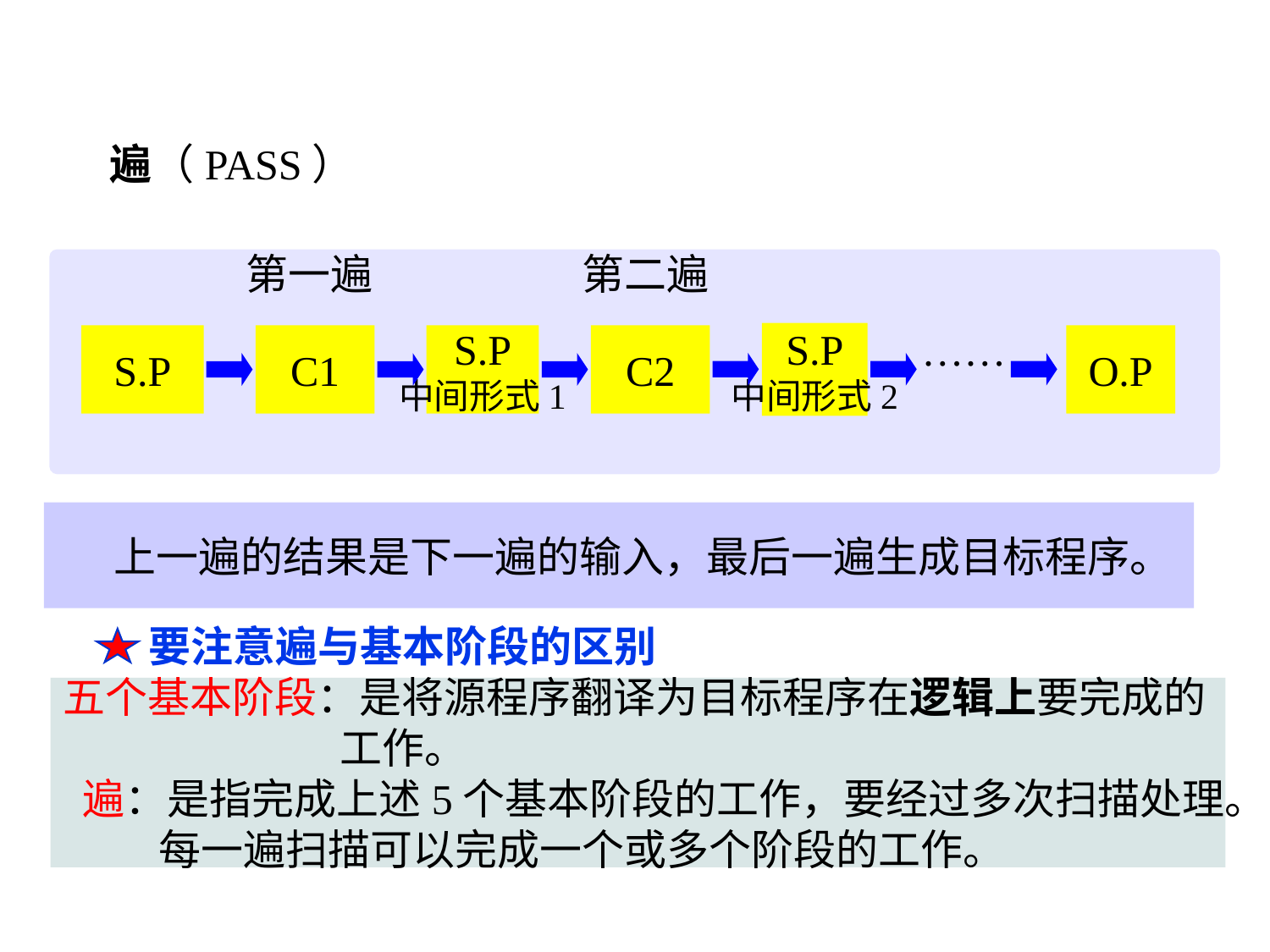

遍（PASS）
                  第一遍		 第二遍
						         ……

S.P
中间形式2
S.P
C1
S.P
中间形式1
C2
O.P

     上一遍的结果是下一遍的输入，最后一遍生成目标程序。
要注意遍与基本阶段的区别

五个基本阶段：是将源程序翻译为目标程序在逻辑上要完成的
                            工作。
 遍：是指完成上述5个基本阶段的工作，要经过多次扫描处理。
         每一遍扫描可以完成一个或多个阶段的工作。